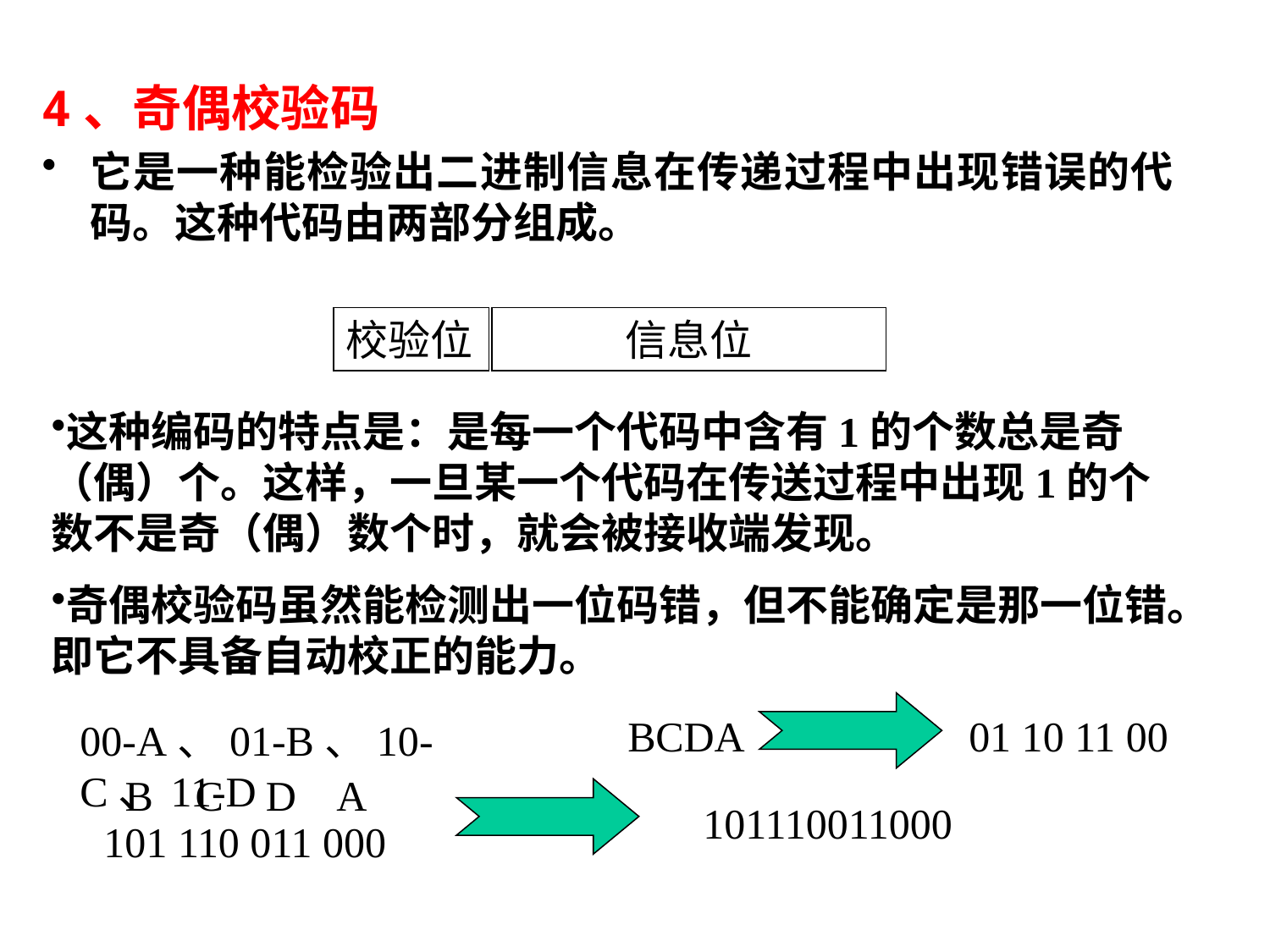

4、奇偶校验码
它是一种能检验出二进制信息在传递过程中出现错误的代码。这种代码由两部分组成。

校验位
信息位
这种编码的特点是：是每一个代码中含有1的个数总是奇（偶）个。这样，一旦某一个代码在传送过程中出现1的个数不是奇（偶）数个时，就会被接收端发现。
奇偶校验码虽然能检测出一位码错，但不能确定是那一位错。即它不具备自动校正的能力。

BCDA
01 10 11 00
00-A、01-B、10-C、11-D
  B    C    D    A
101 110 011 000

101110011000